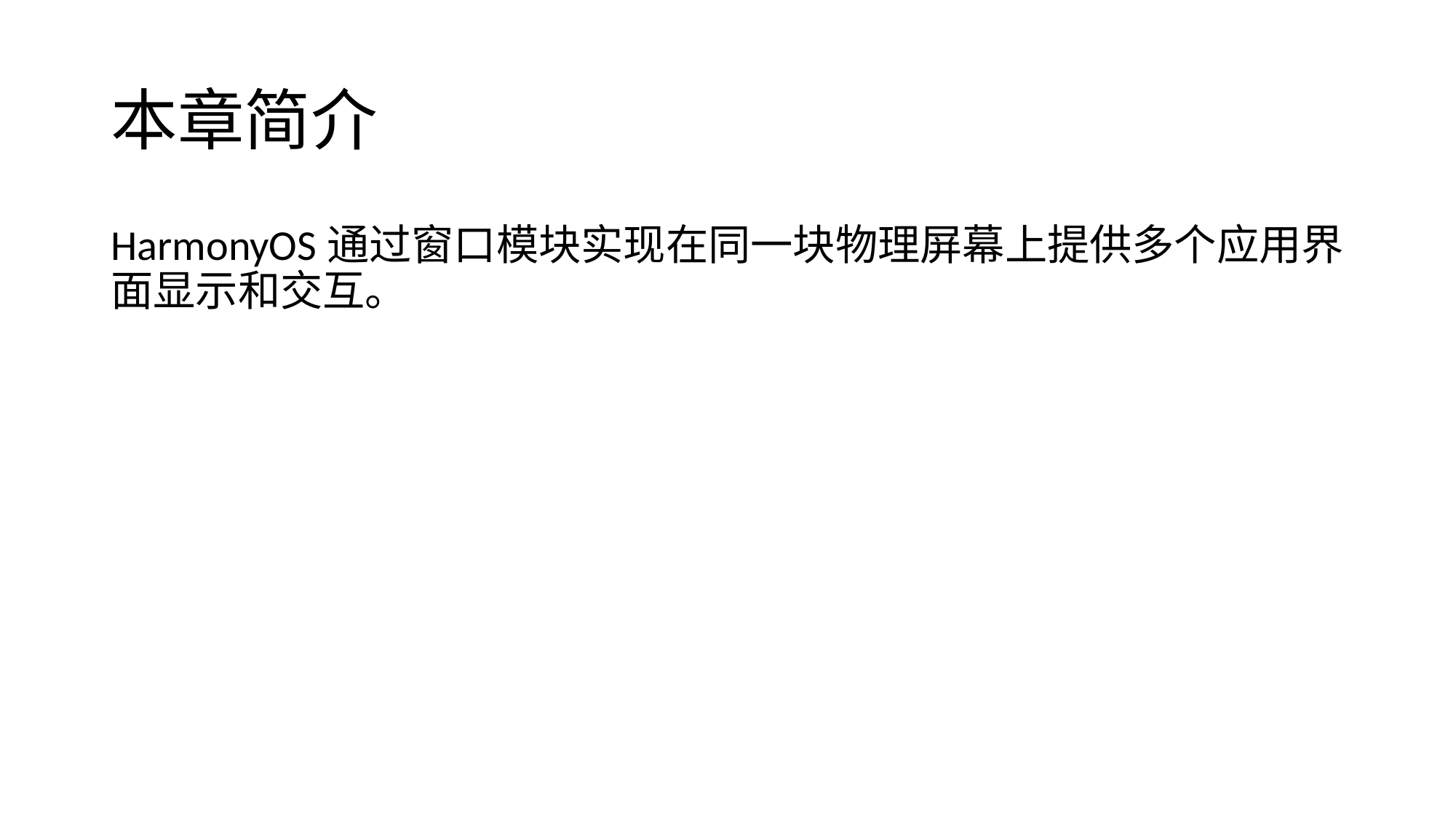

# 本章简介
HarmonyOS通过窗口模块实现在同一块物理屏幕上提供多个应用界面显示和交互。